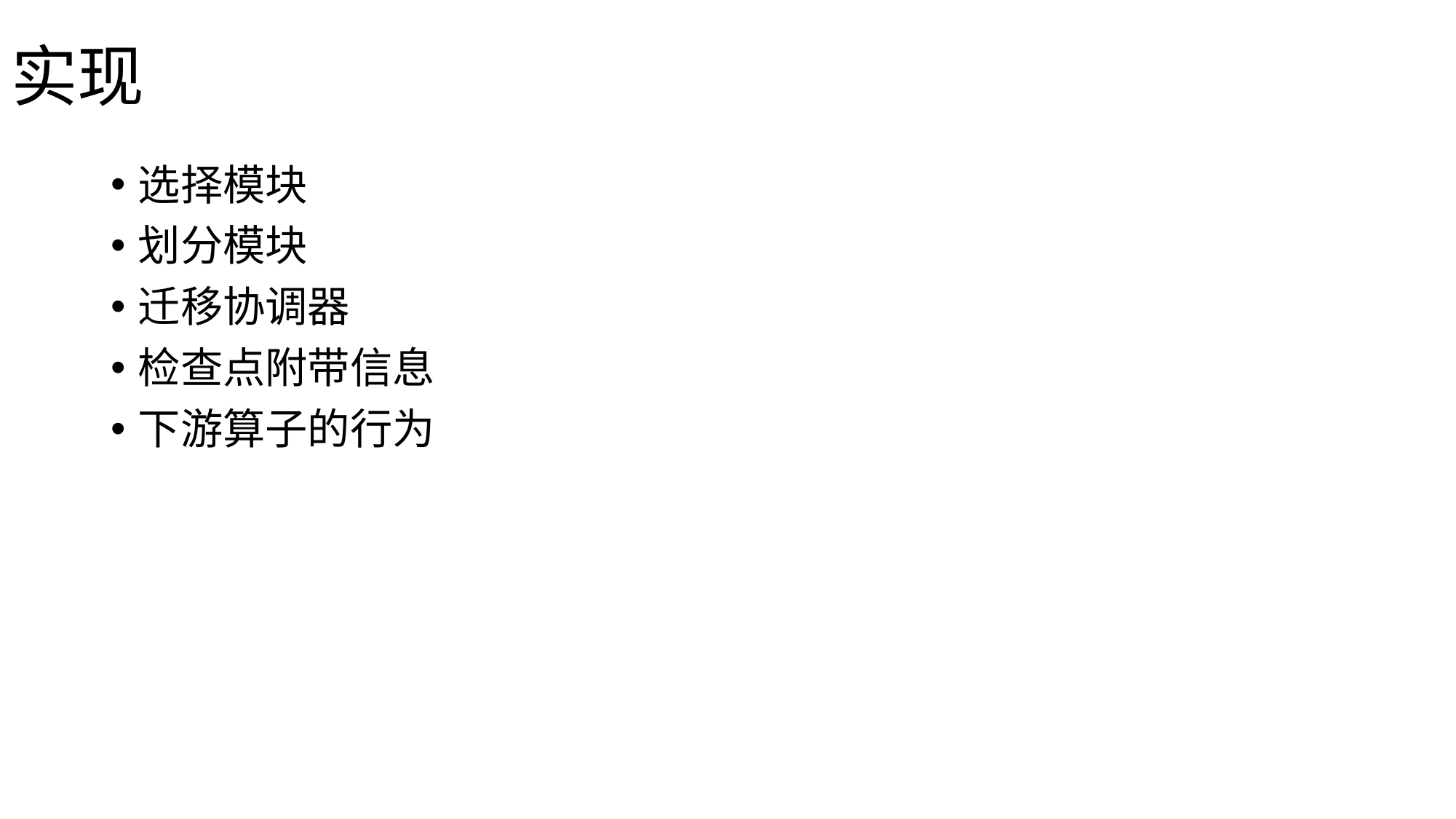

# 实现
选择模块
划分模块
迁移协调器
检查点附带信息
下游算子的行为